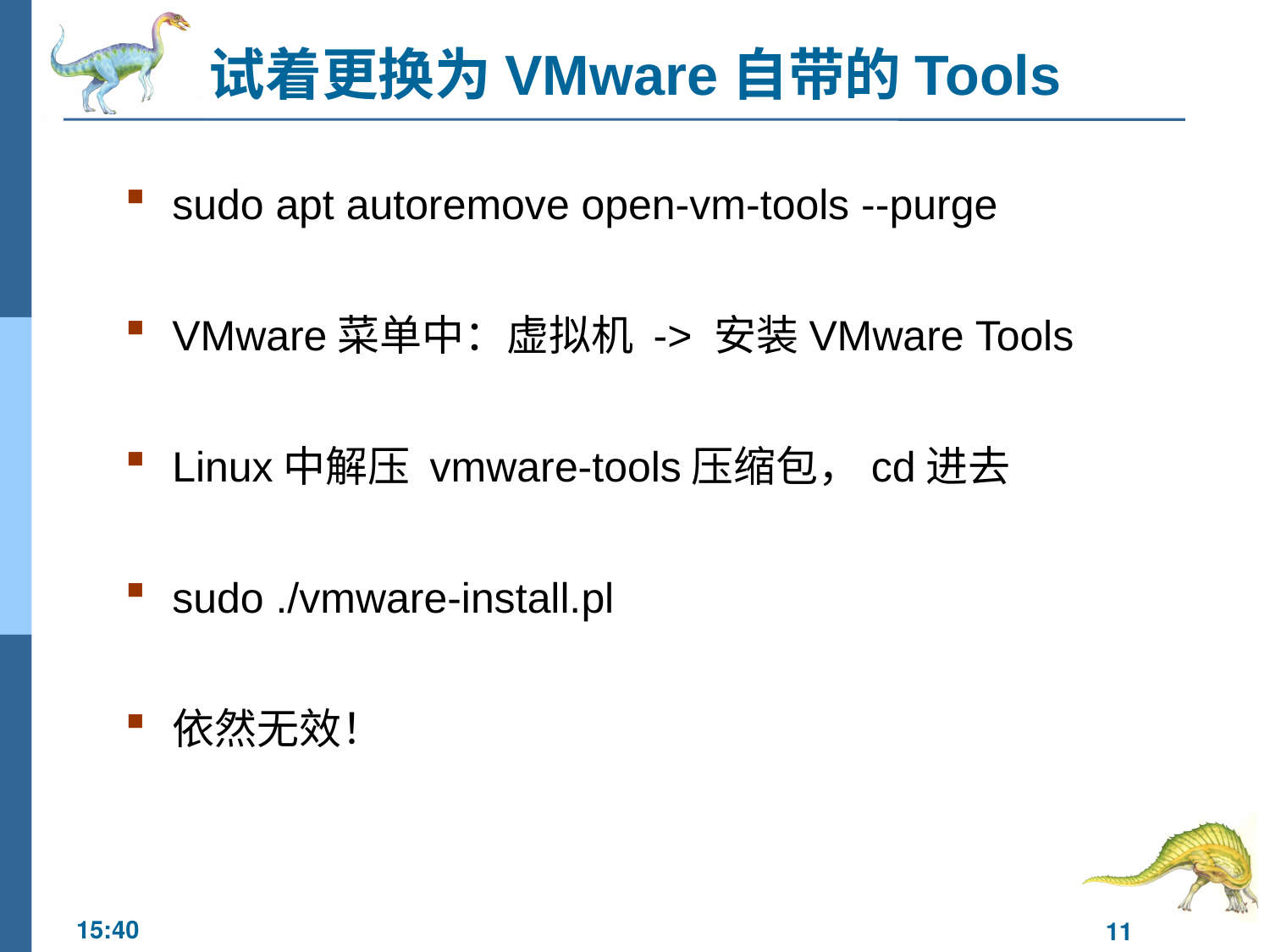

# 试着更换为VMware自带的Tools
sudo apt autoremove open-vm-tools --purge

VMware菜单中：虚拟机 -> 安装VMware Tools

Linux中解压 vmware-tools压缩包，cd进去

sudo ./vmware-install.pl

依然无效！